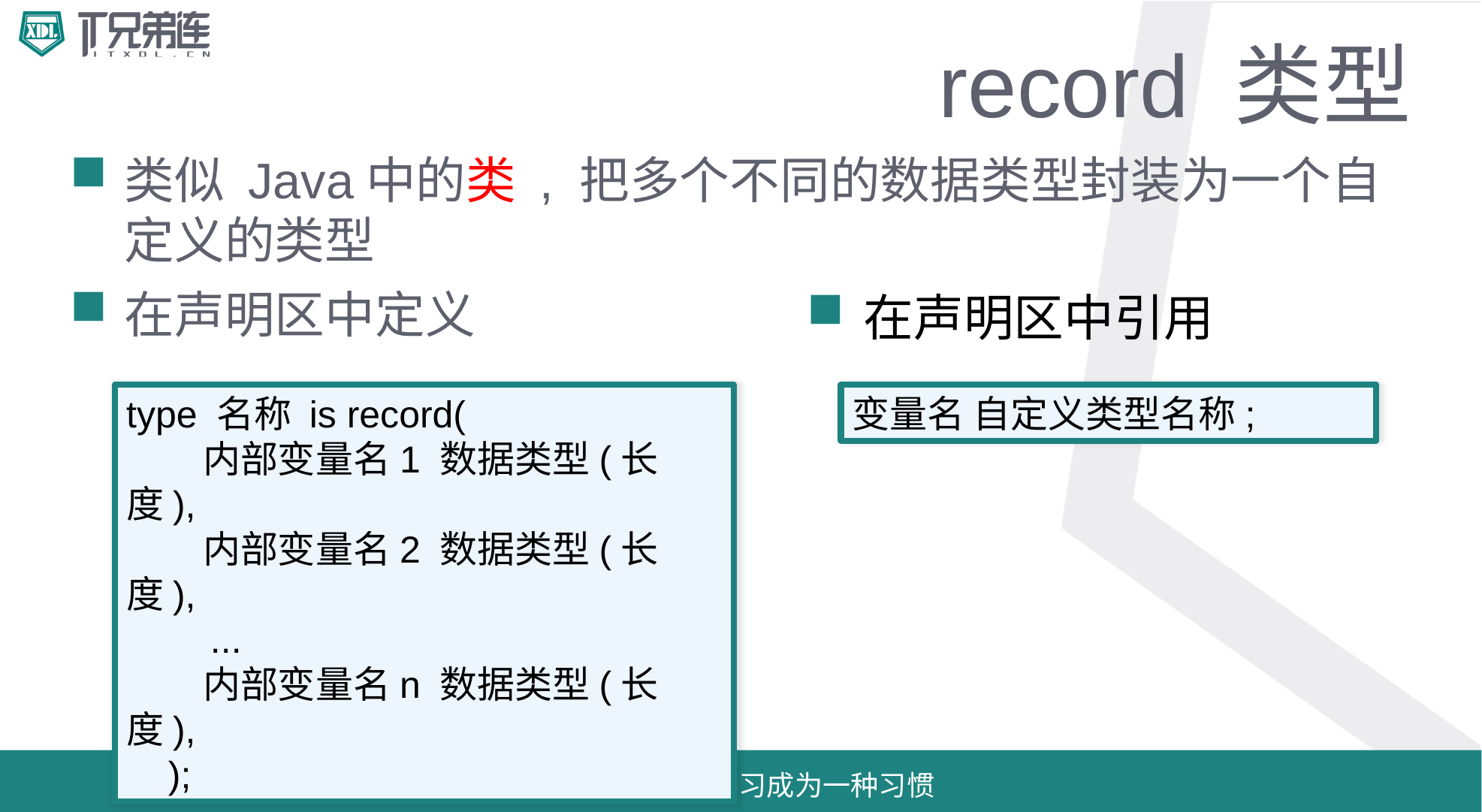

# record 类型
类似 Java中的类 , 把多个不同的数据类型封装为一个自定义的类型
在声明区中定义
在声明区中引用
type 名称 is record(
        内部变量名1 数据类型(长度),
        内部变量名2 数据类型(长度),
        ...
        内部变量名n 数据类型(长度),
    );
变量名 自定义类型名称;